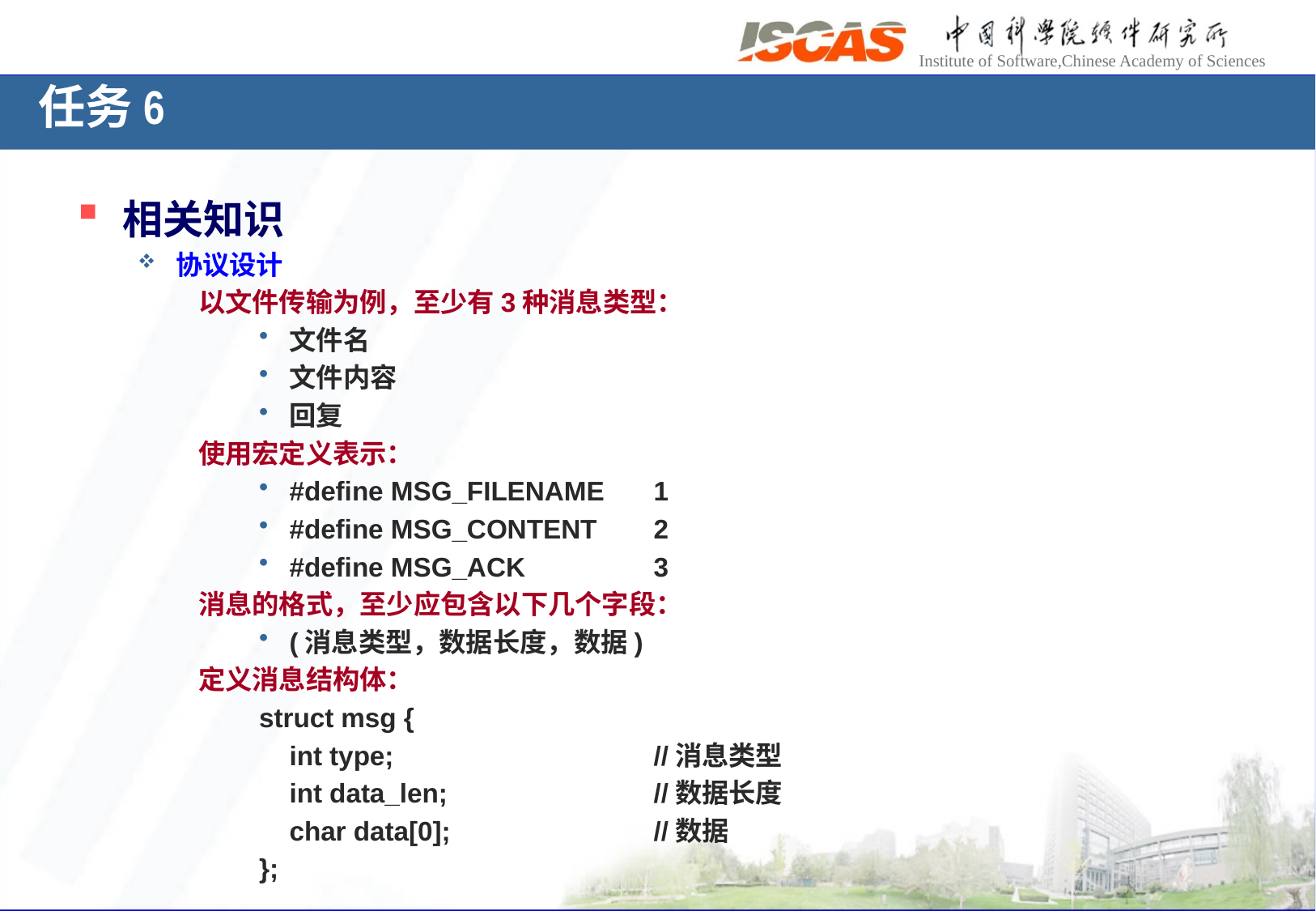

# 任务6
相关知识
协议设计
以文件传输为例，至少有3种消息类型：
文件名
文件内容
回复
使用宏定义表示：
#define MSG_FILENAME	1
#define MSG_CONTENT 	2
#define MSG_ACK		3
消息的格式，至少应包含以下几个字段：
(消息类型，数据长度，数据)
定义消息结构体：
struct msg {
	int type;			//消息类型
	int data_len;		//数据长度
	char data[0];		//数据
};